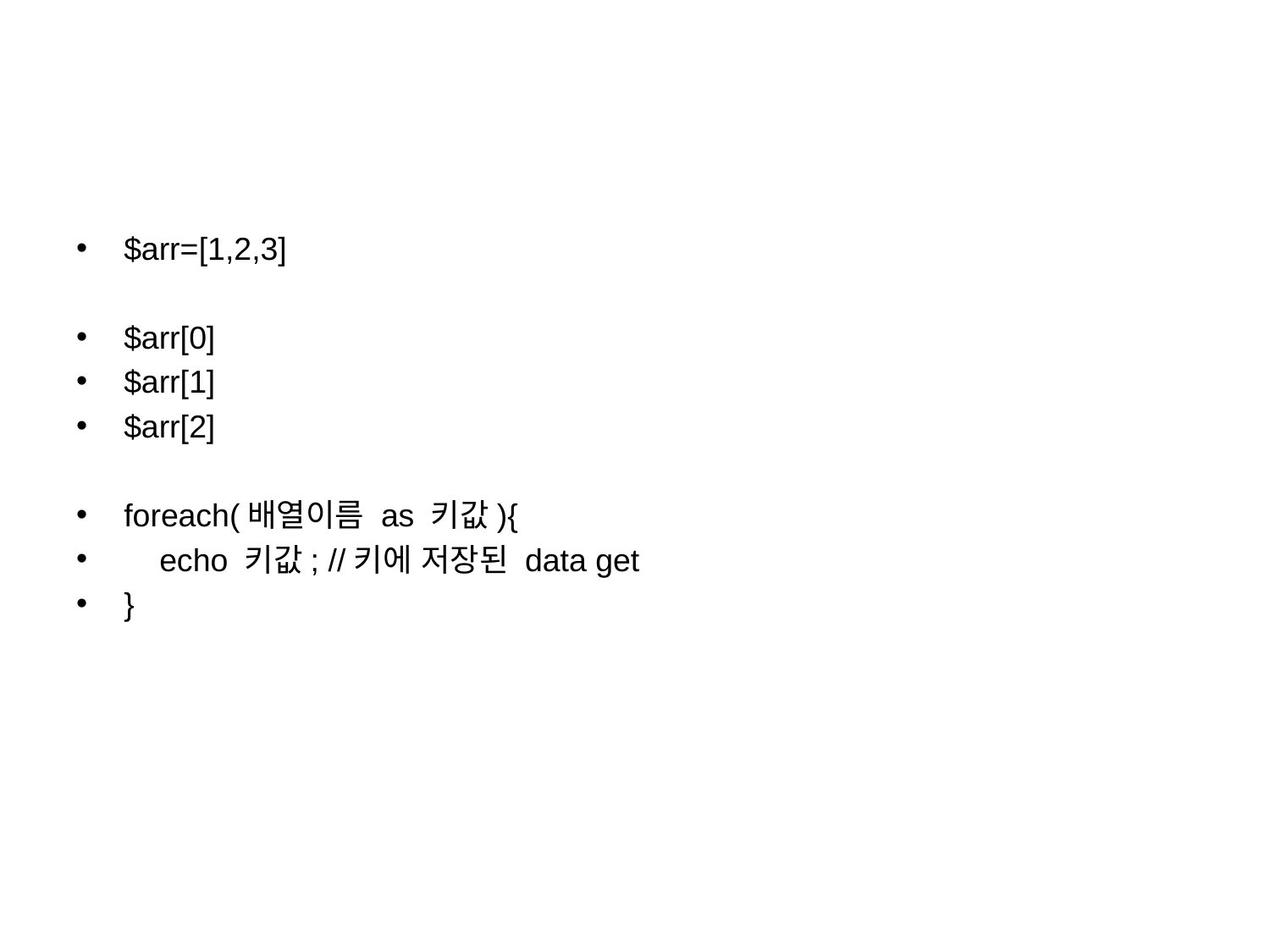

#
$arr=[1,2,3]

$arr[0]
$arr[1]
$arr[2]

foreach(배열이름 as 키값){
    echo 키값; //키에 저장된 data get
}